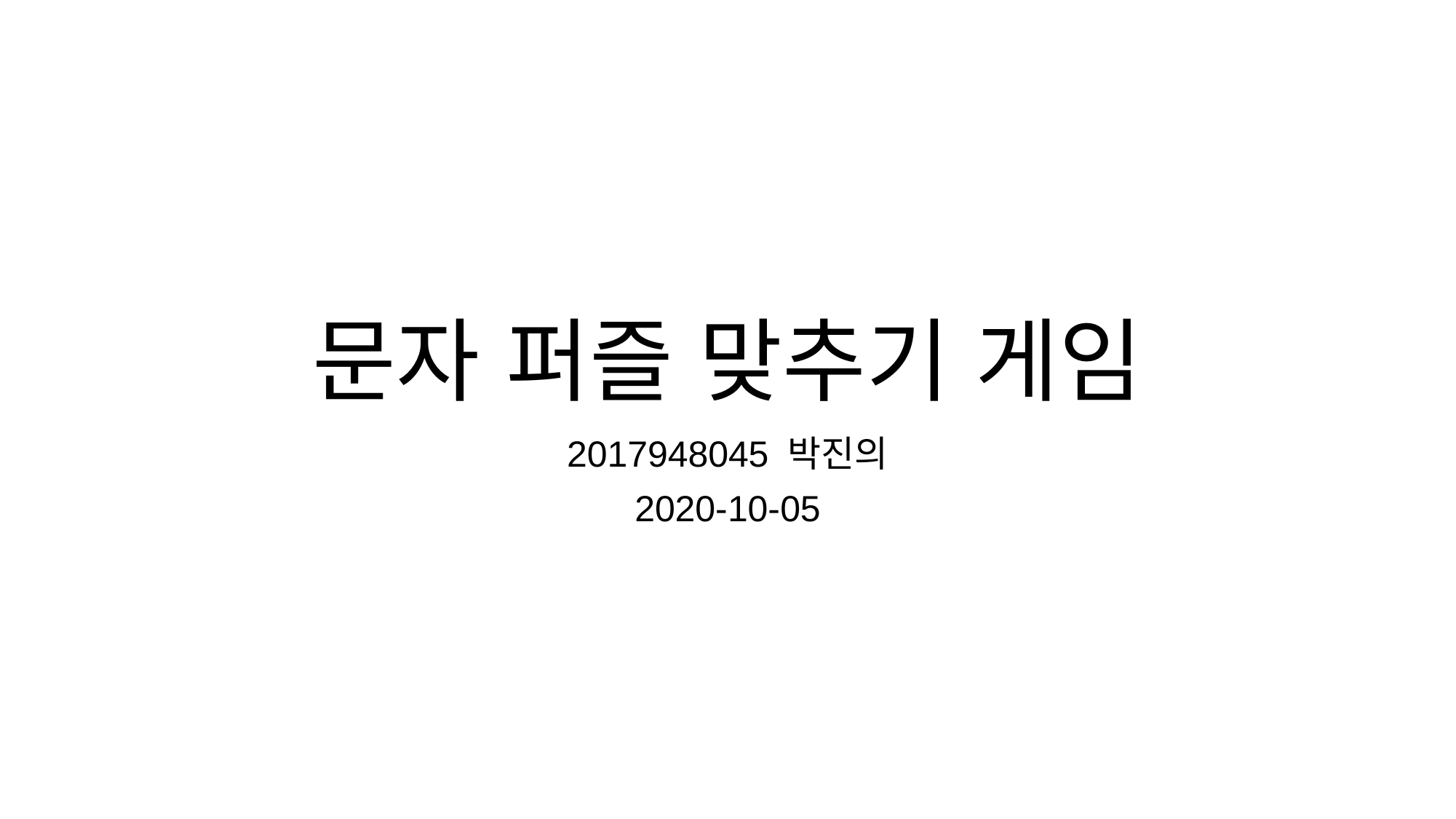

# 문자 퍼즐 맞추기 게임
2017948045 박진의
2020-10-05